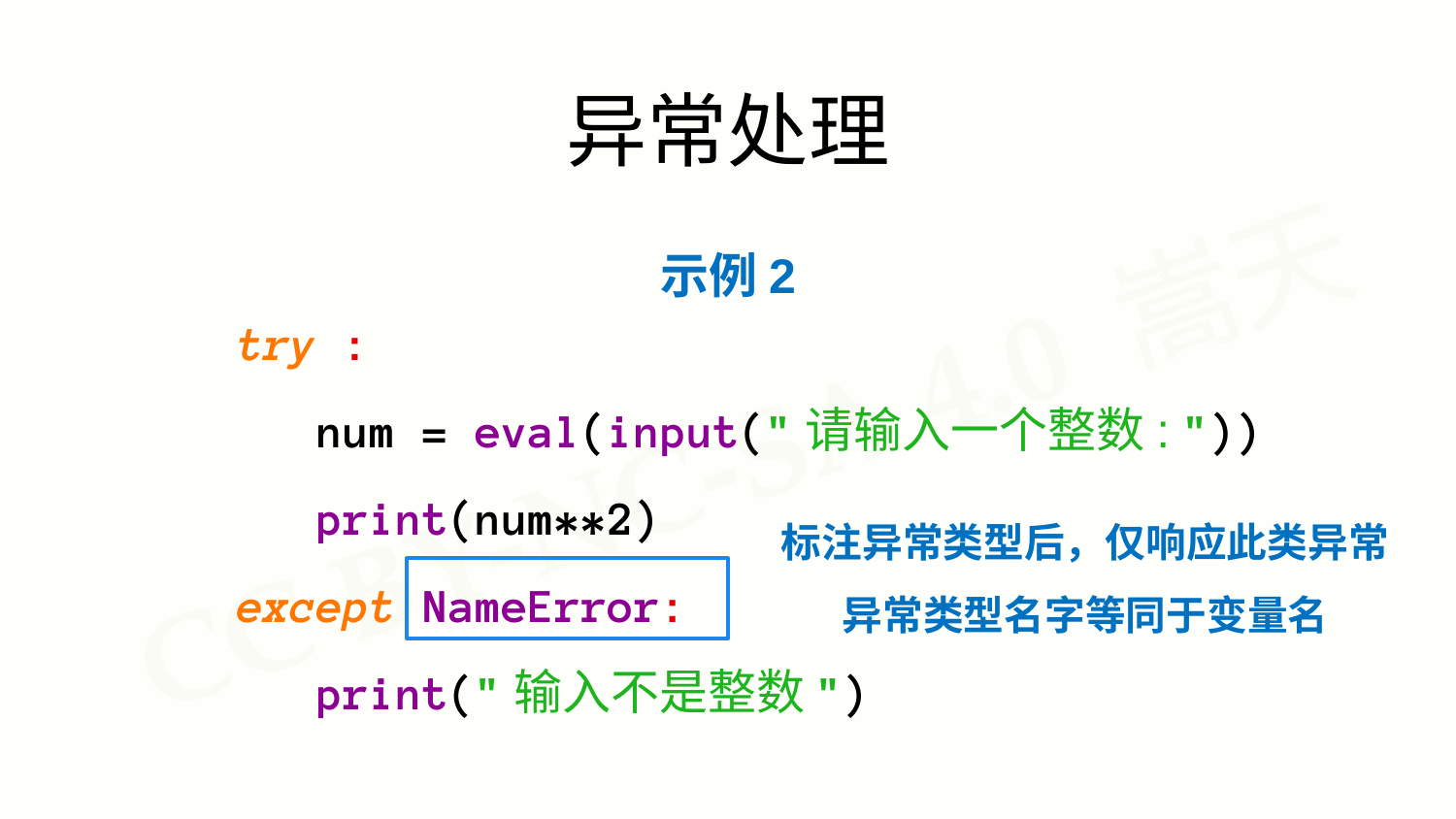

异常处理
示例2
try :
   num = eval(input("请输入一个整数: "))
   print(num**2)
except NameError:
   print("输入不是整数")
标注异常类型后，仅响应此类异常
异常类型名字等同于变量名